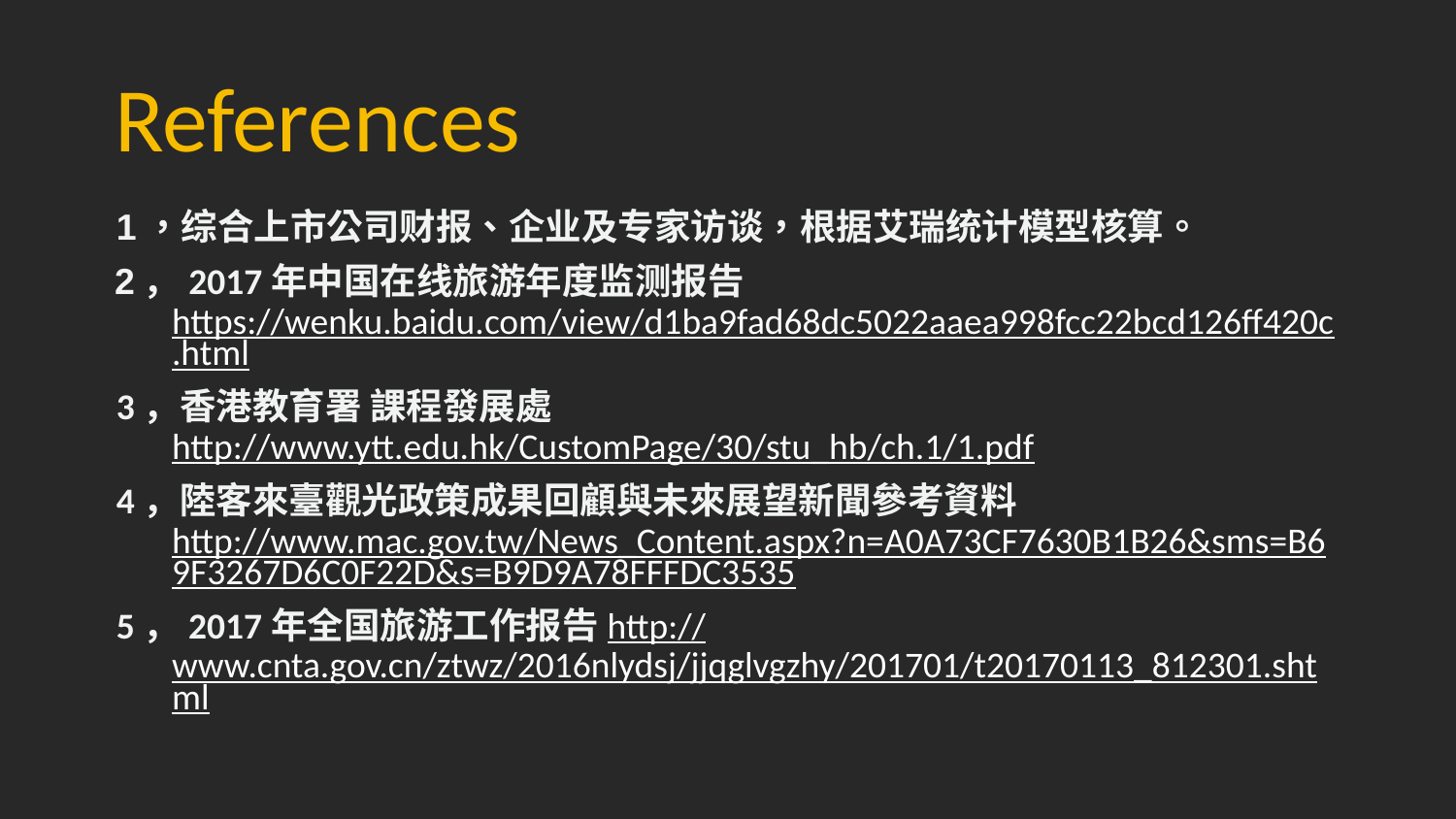

# References
1，综合上市公司财报、企业及专家访谈，根据艾瑞统计模型核算。
2，2017年中国在线旅游年度监测报告https://wenku.baidu.com/view/d1ba9fad68dc5022aaea998fcc22bcd126ff420c.html
3，香港教育署 課程發展處 http://www.ytt.edu.hk/CustomPage/30/stu_hb/ch.1/1.pdf
4，陸客來臺觀光政策成果回顧與未來展望新聞參考資料http://www.mac.gov.tw/News_Content.aspx?n=A0A73CF7630B1B26&sms=B69F3267D6C0F22D&s=B9D9A78FFFDC3535
5，2017年全国旅游工作报告http://www.cnta.gov.cn/ztwz/2016nlydsj/jjqglvgzhy/201701/t20170113_812301.shtml